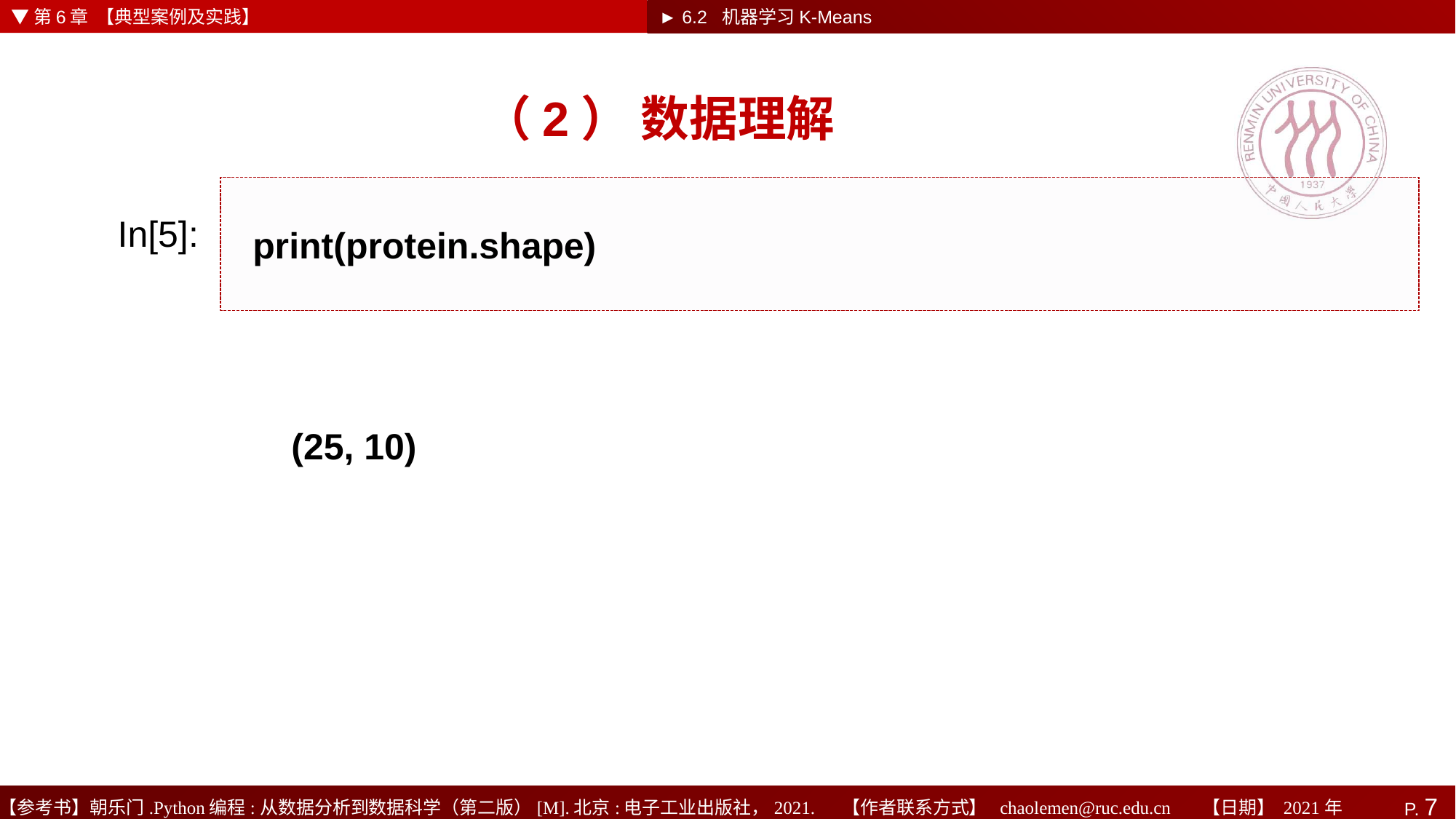

▼第6章  【典型案例及实践】
► 6.2  机器学习K-Means
# （2） 数据理解
print(protein.shape)
In[5]:
(25, 10)